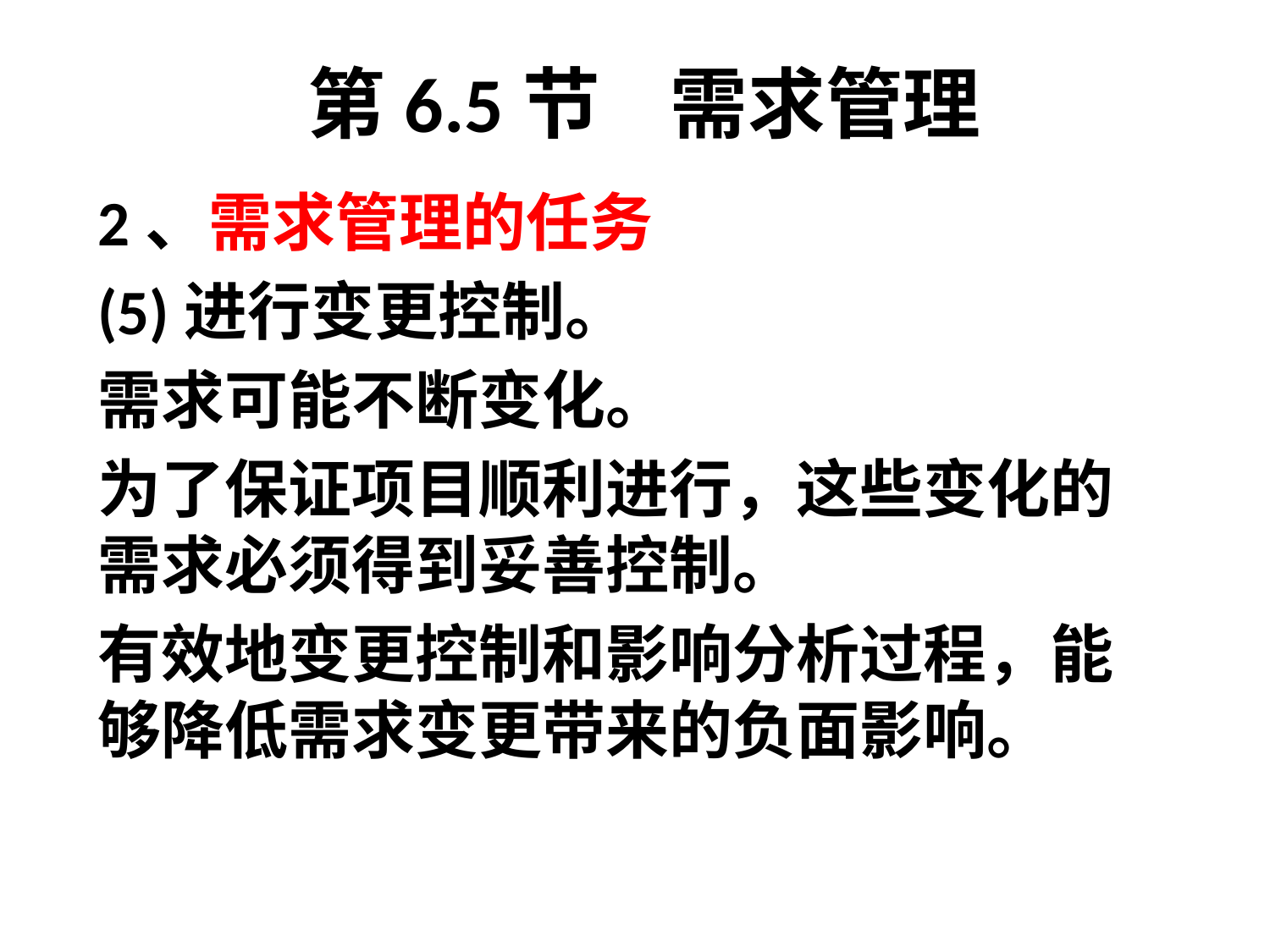

# 第6.5节    需求管理
2、需求管理的任务
(5)进行变更控制。
需求可能不断变化。
为了保证项目顺利进行，这些变化的需求必须得到妥善控制。
有效地变更控制和影响分析过程，能够降低需求变更带来的负面影响。